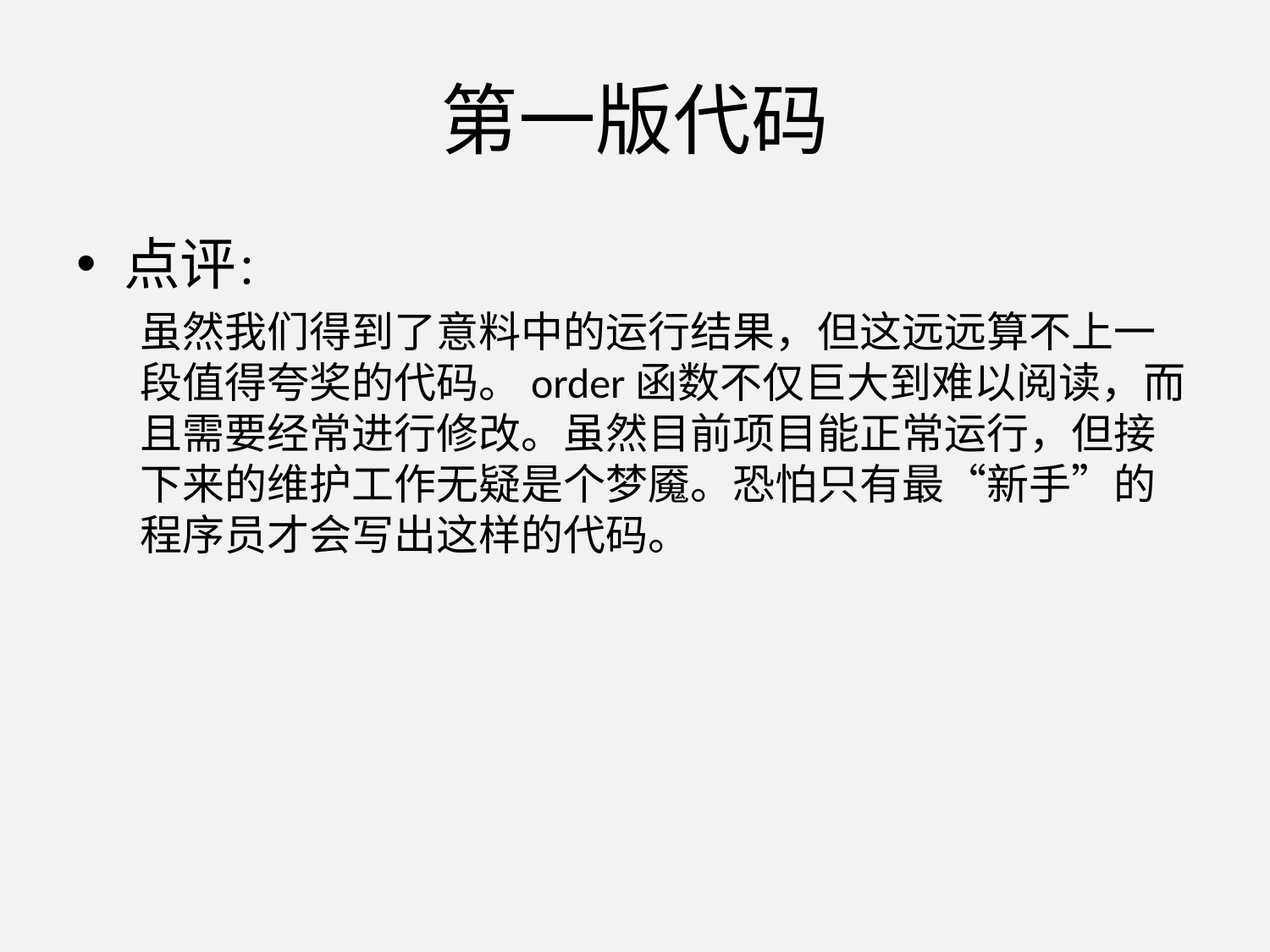

# 第一版代码
点评：
虽然我们得到了意料中的运行结果，但这远远算不上一段值得夸奖的代码。order函数不仅巨大到难以阅读，而且需要经常进行修改。虽然目前项目能正常运行，但接下来的维护工作无疑是个梦魇。恐怕只有最“新手”的程序员才会写出这样的代码。